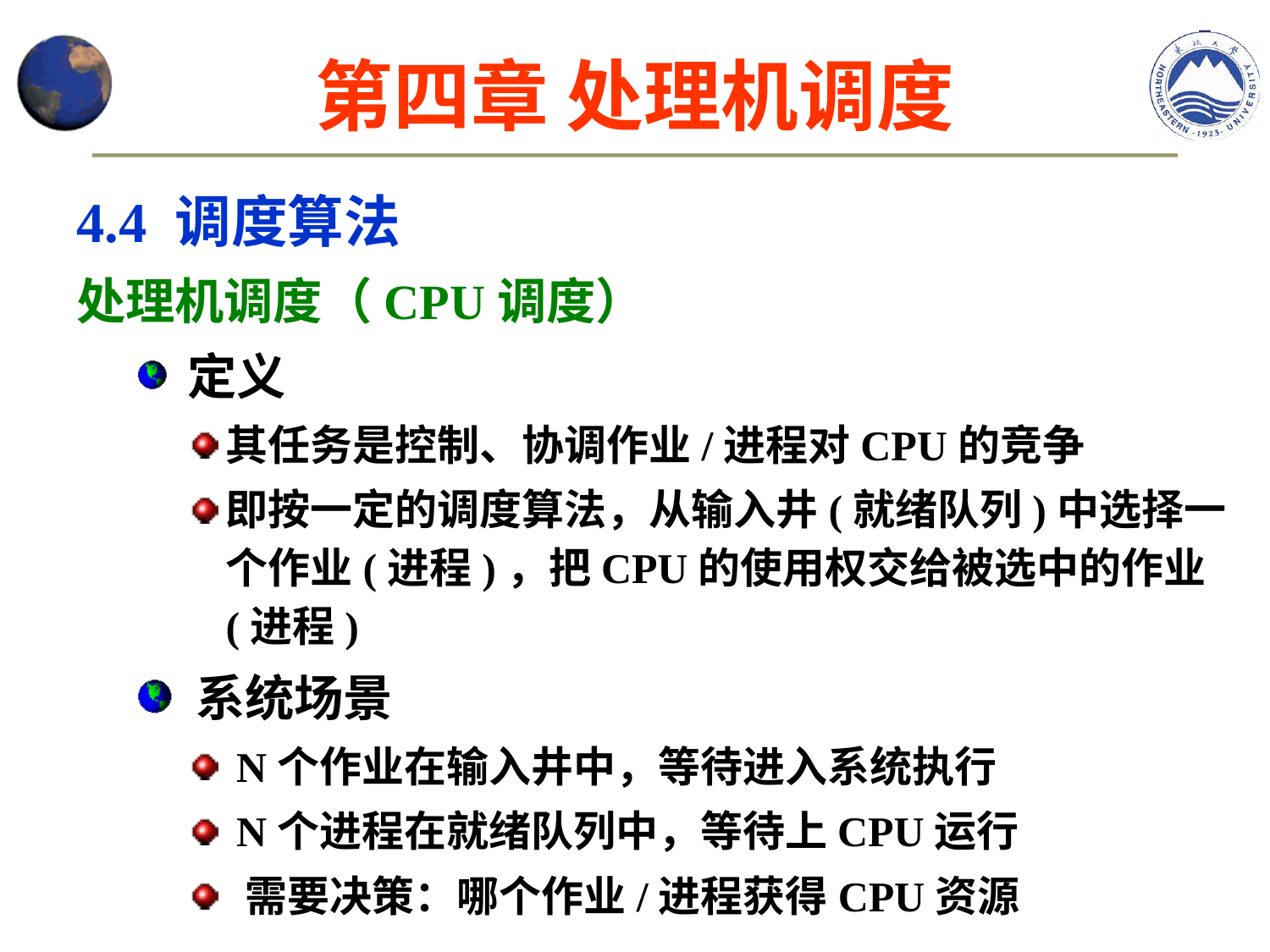

# 第四章 处理机调度
4.4 调度算法
处理机调度（CPU调度）
 定义
其任务是控制、协调作业/进程对CPU的竞争
即按一定的调度算法，从输入井(就绪队列)中选择一个作业(进程)，把CPU的使用权交给被选中的作业(进程)
 系统场景
 N个作业在输入井中，等待进入系统执行
 N个进程在就绪队列中，等待上CPU运行
 需要决策：哪个作业/进程获得CPU资源